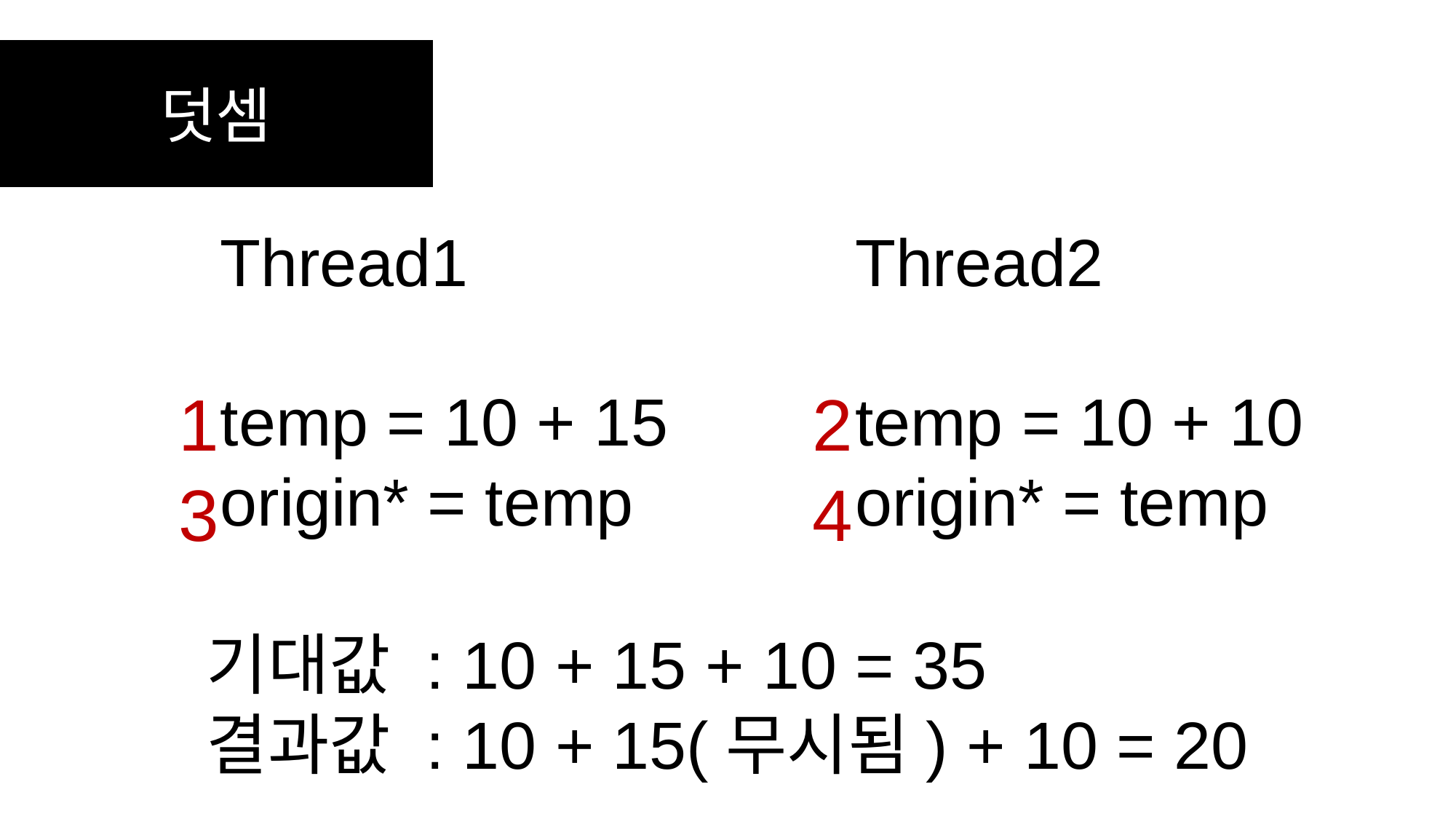

덧셈
Thread2

temp = 10 + 10
origin* = temp
Thread1

temp = 10 + 15
origin* = temp
2
1
3
4
기대값 : 10 + 15 + 10 = 35
결과값 : 10 + 15(무시됨) + 10 = 20